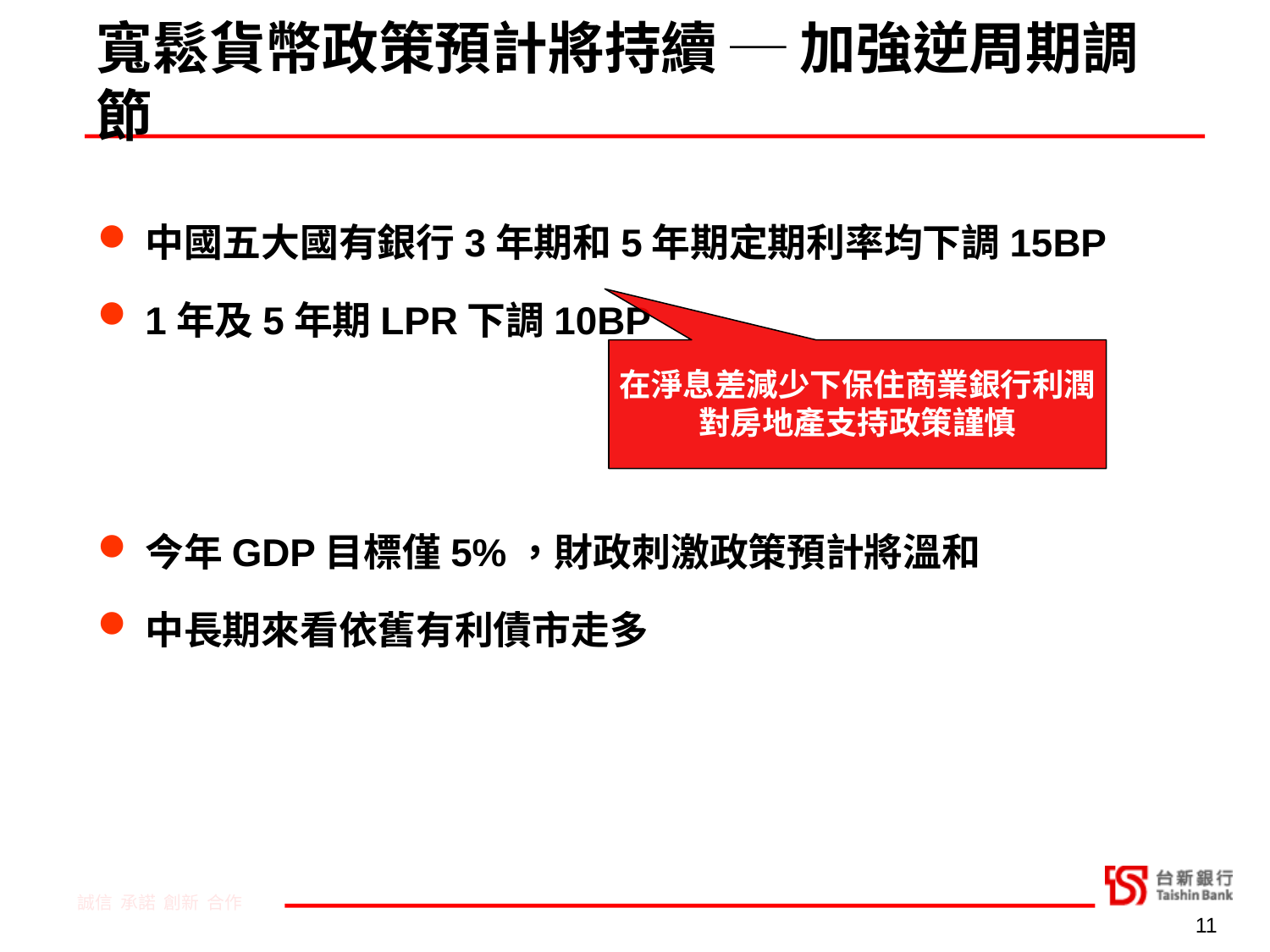

# 寬鬆貨幣政策預計將持續 ─ 加強逆周期調節

中國五大國有銀行3年期和5年期定期利率均下調15BP
1年及5年期LPR下調10BP

今年GDP目標僅5%，財政刺激政策預計將溫和
中長期來看依舊有利債市走多

在淨息差減少下保住商業銀行利潤
對房地產支持政策謹慎

11